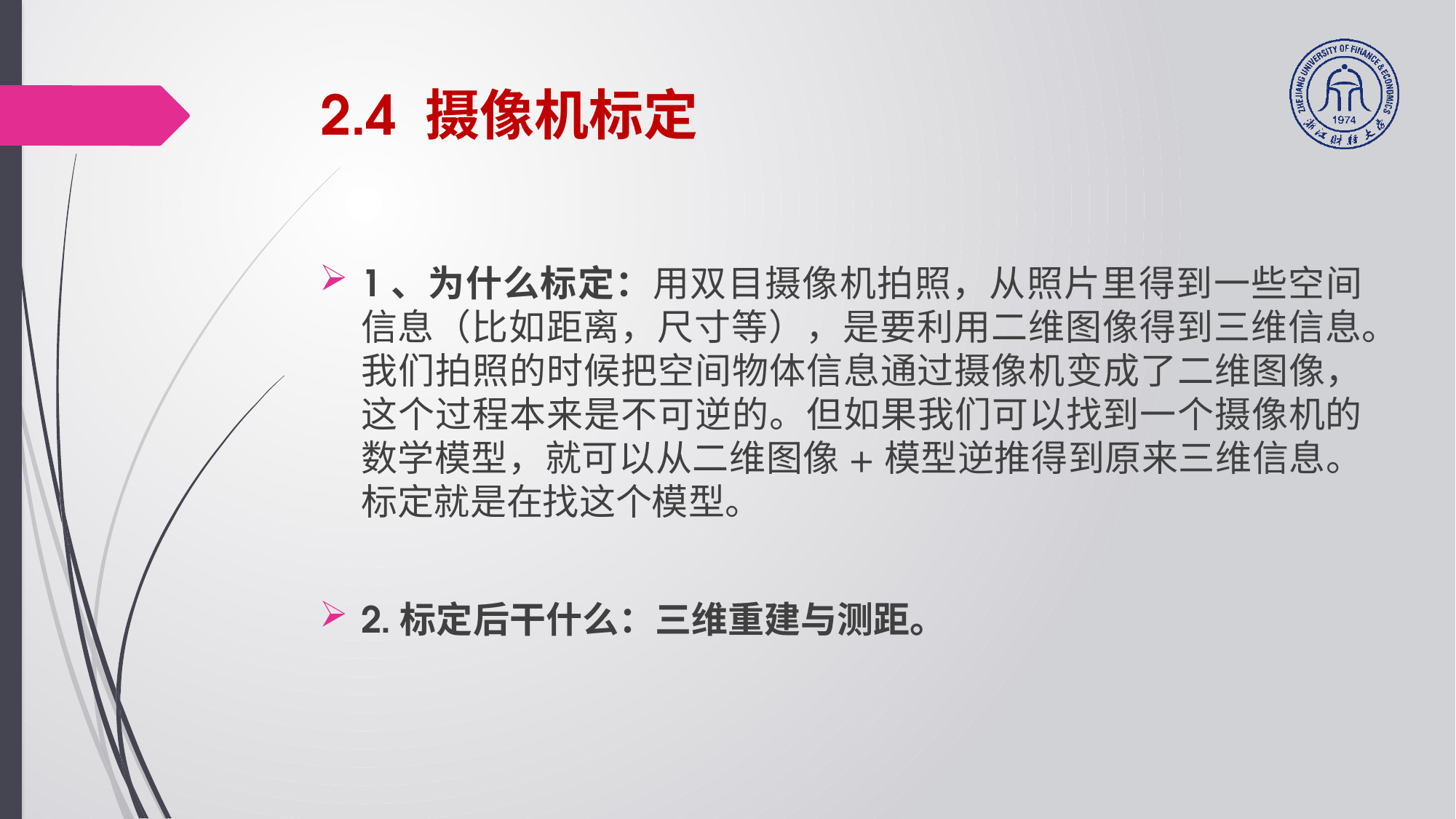

# 2.4 摄像机标定
1、为什么标定：用双目摄像机拍照，从照片里得到一些空间信息（比如距离，尺寸等），是要利用二维图像得到三维信息。我们拍照的时候把空间物体信息通过摄像机变成了二维图像，这个过程本来是不可逆的。但如果我们可以找到一个摄像机的数学模型，就可以从二维图像+模型逆推得到原来三维信息。标定就是在找这个模型。

2.标定后干什么：三维重建与测距。